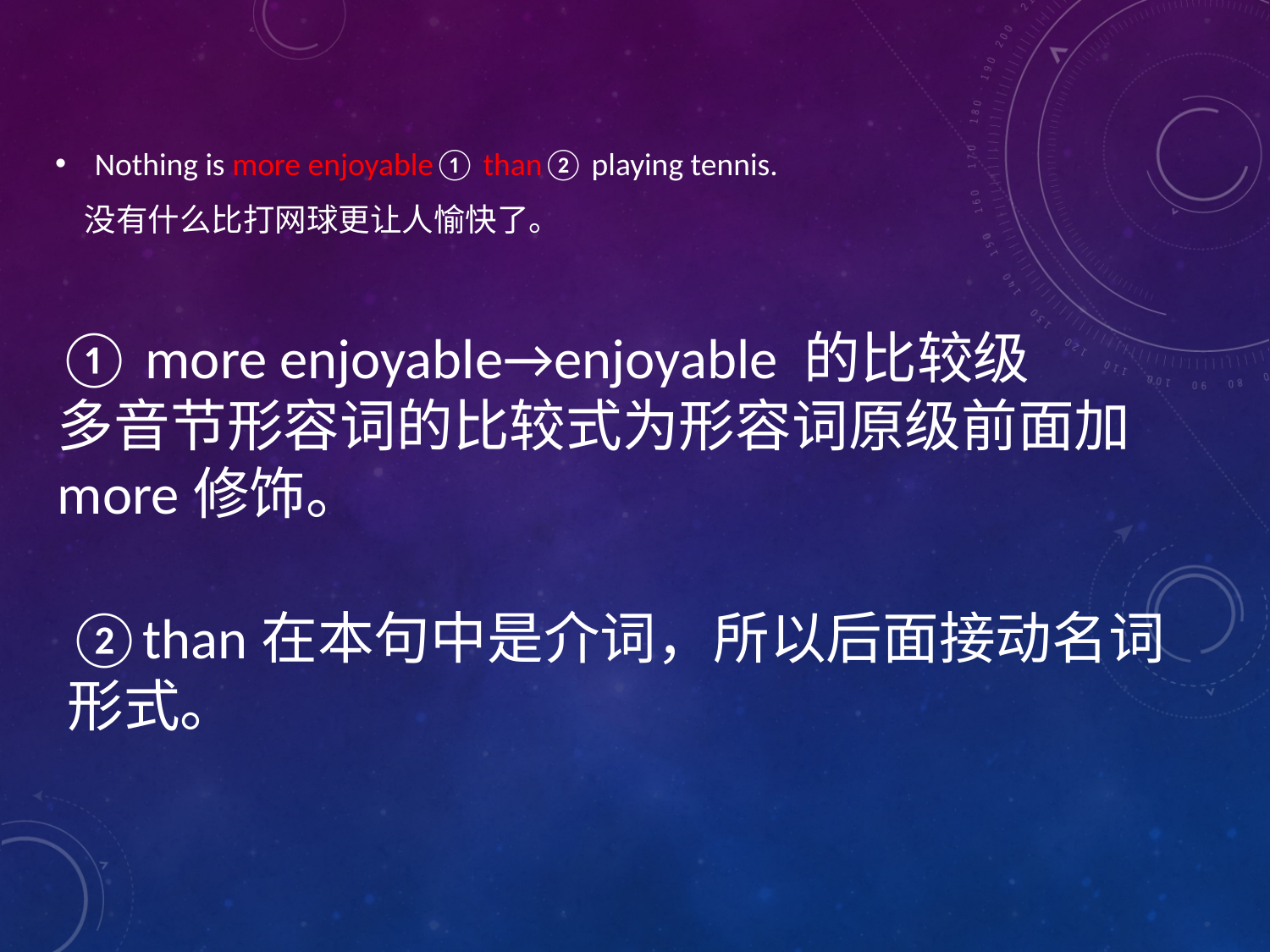

Nothing is more enjoyable① than② playing tennis.
   没有什么比打网球更让人愉快了。
① more enjoyable→enjoyable 的比较级
多音节形容词的比较式为形容词原级前面加more修饰。

②than在本句中是介词，所以后面接动名词形式。